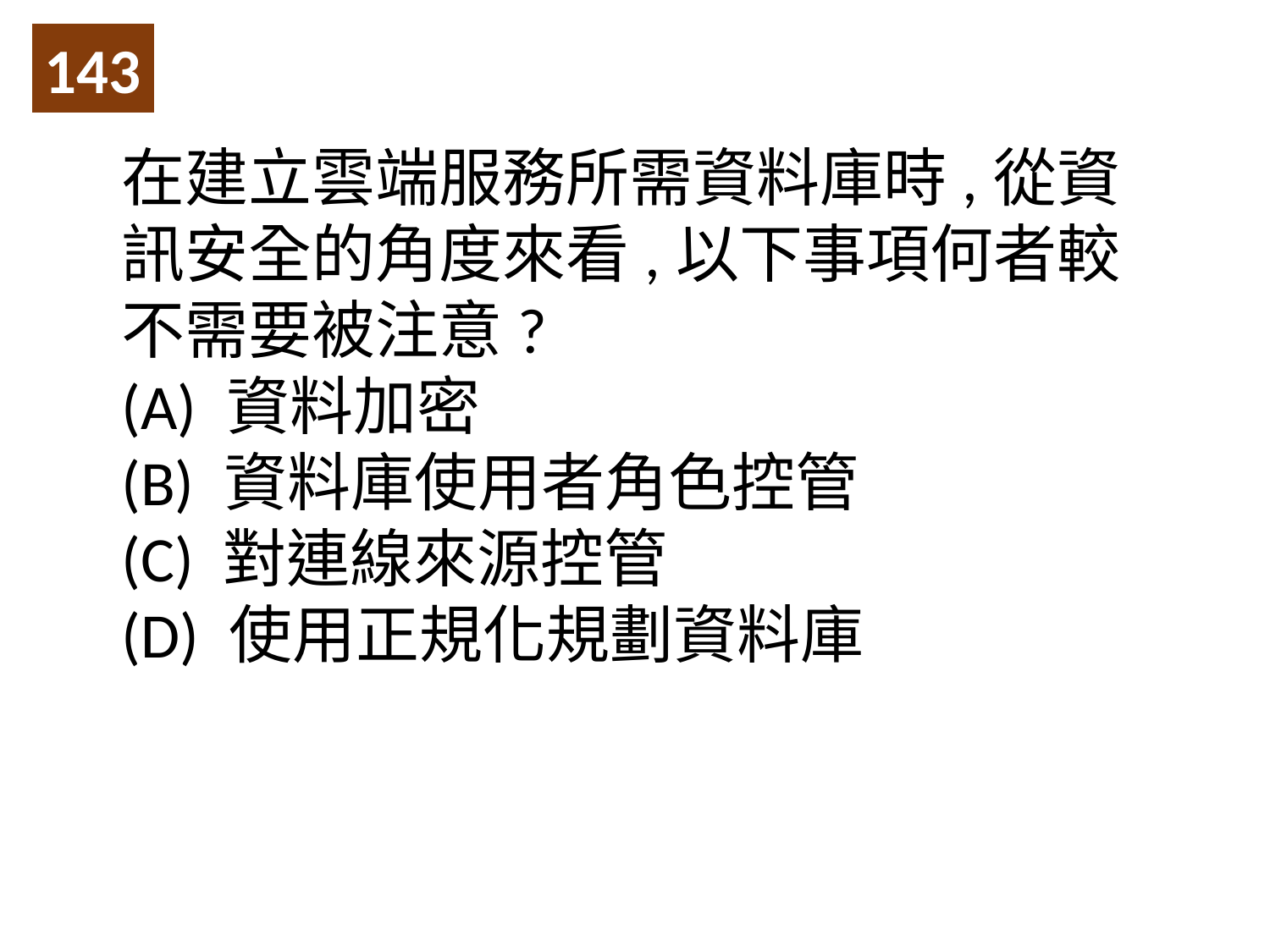

143
在建立雲端服務所需資料庫時,從資訊安全的角度來看,以下事項何者較不需要被注意?
(A) 資料加密
(B) 資料庫使用者角色控管
(C) 對連線來源控管
(D) 使用正規化規劃資料庫